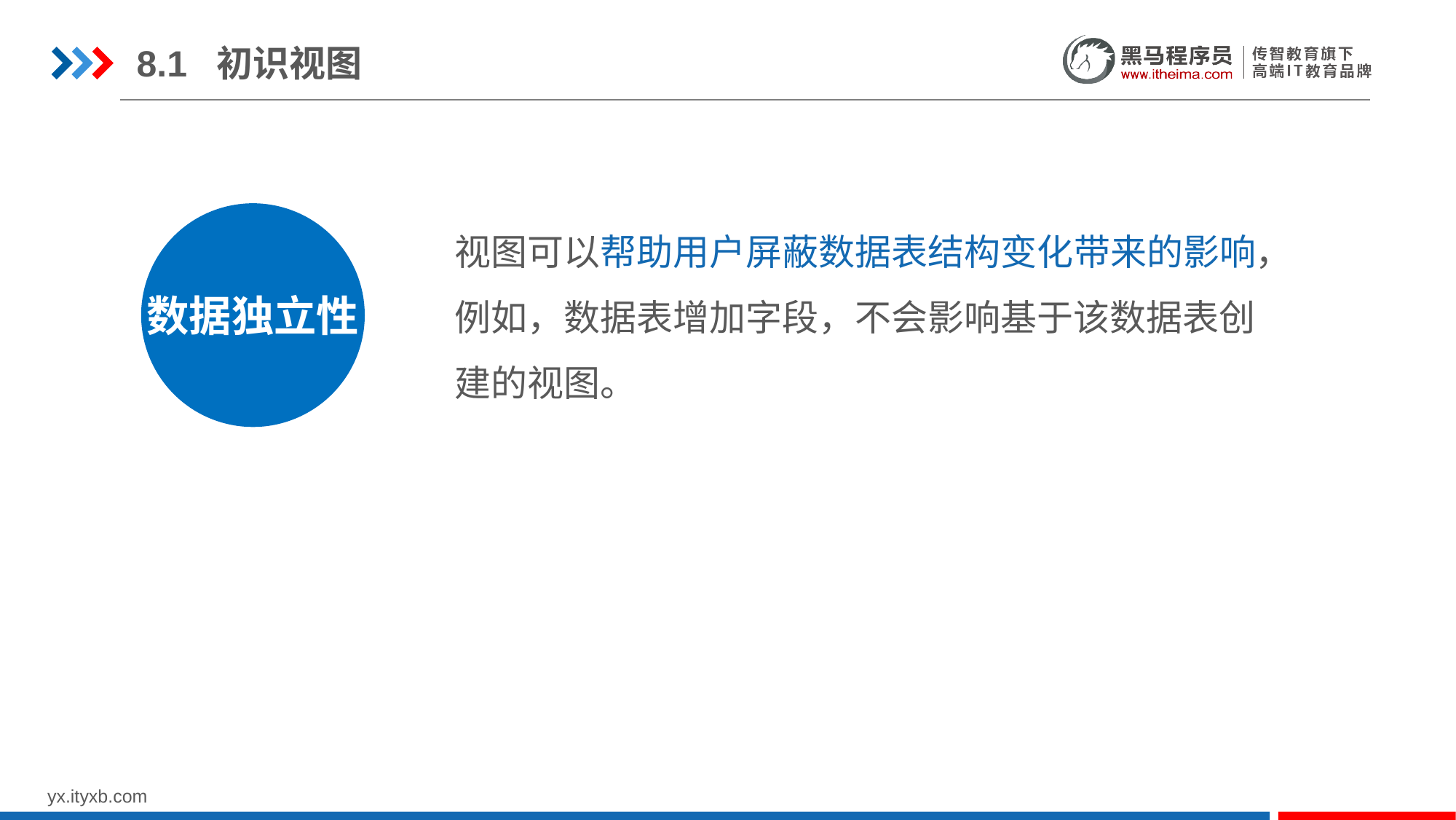

8.1  初识视图
视图可以帮助用户屏蔽数据表结构变化带来的影响，例如，数据表增加字段，不会影响基于该数据表创建的视图。

数据独立性